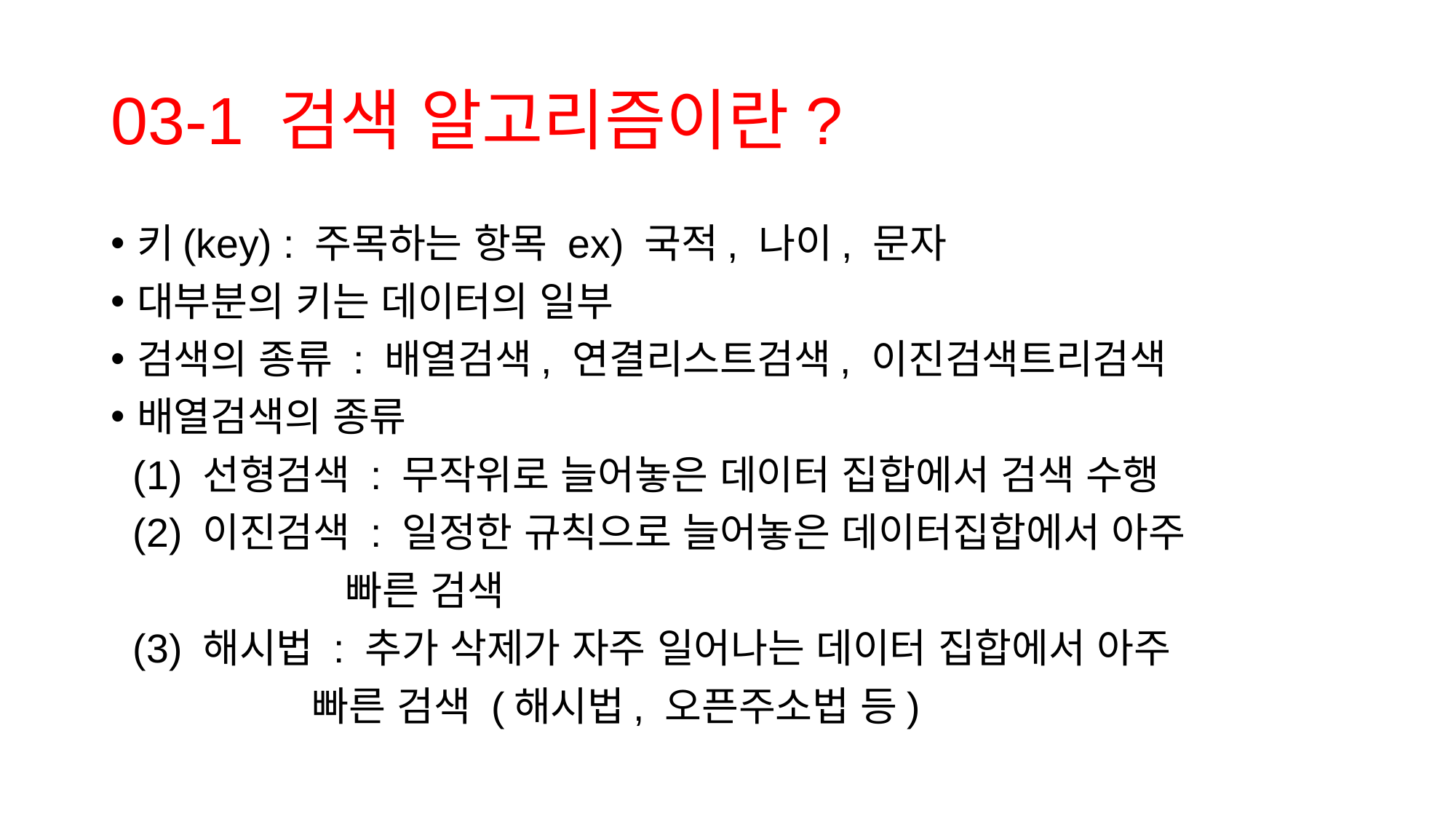

# 03-1 검색 알고리즘이란?
키(key) : 주목하는 항목 ex) 국적, 나이, 문자
대부분의 키는 데이터의 일부
검색의 종류 : 배열검색, 연결리스트검색, 이진검색트리검색
배열검색의 종류
  (1) 선형검색 : 무작위로 늘어놓은 데이터 집합에서 검색 수행
  (2) 이진검색 : 일정한 규칙으로 늘어놓은 데이터집합에서 아주
                    빠른 검색
  (3) 해시법 : 추가 삭제가 자주 일어나는 데이터 집합에서 아주
                 빠른 검색 (해시법, 오픈주소법 등)